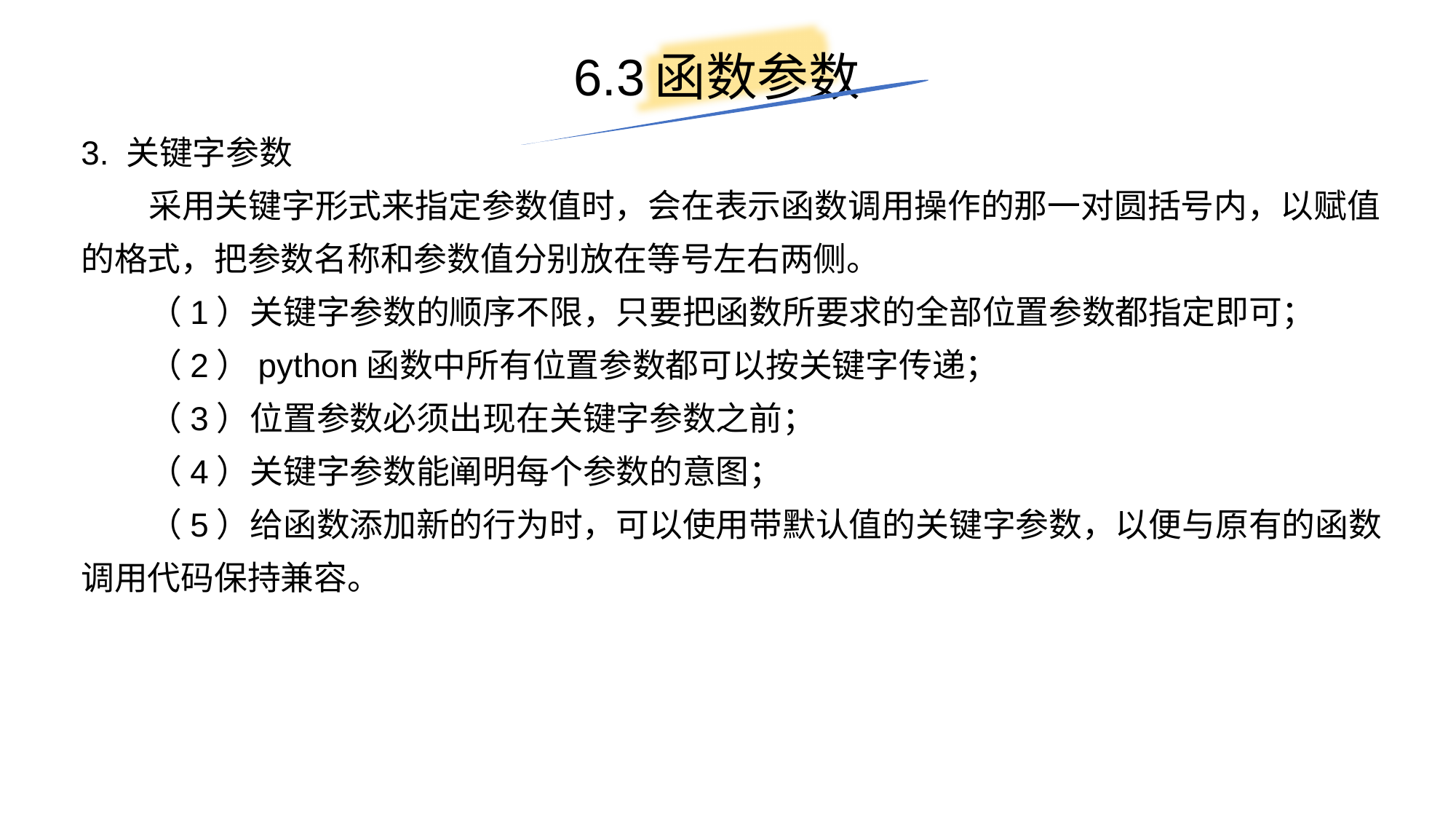

# 6.3函数参数

3. 关键字参数
        采用关键字形式来指定参数值时，会在表示函数调用操作的那一对圆括号内，以赋值的格式，把参数名称和参数值分别放在等号左右两侧。
        （1）关键字参数的顺序不限，只要把函数所要求的全部位置参数都指定即可；
        （2）python函数中所有位置参数都可以按关键字传递；
        （3）位置参数必须出现在关键字参数之前；
        （4）关键字参数能阐明每个参数的意图；
        （5）给函数添加新的行为时，可以使用带默认值的关键字参数，以便与原有的函数调用代码保持兼容。